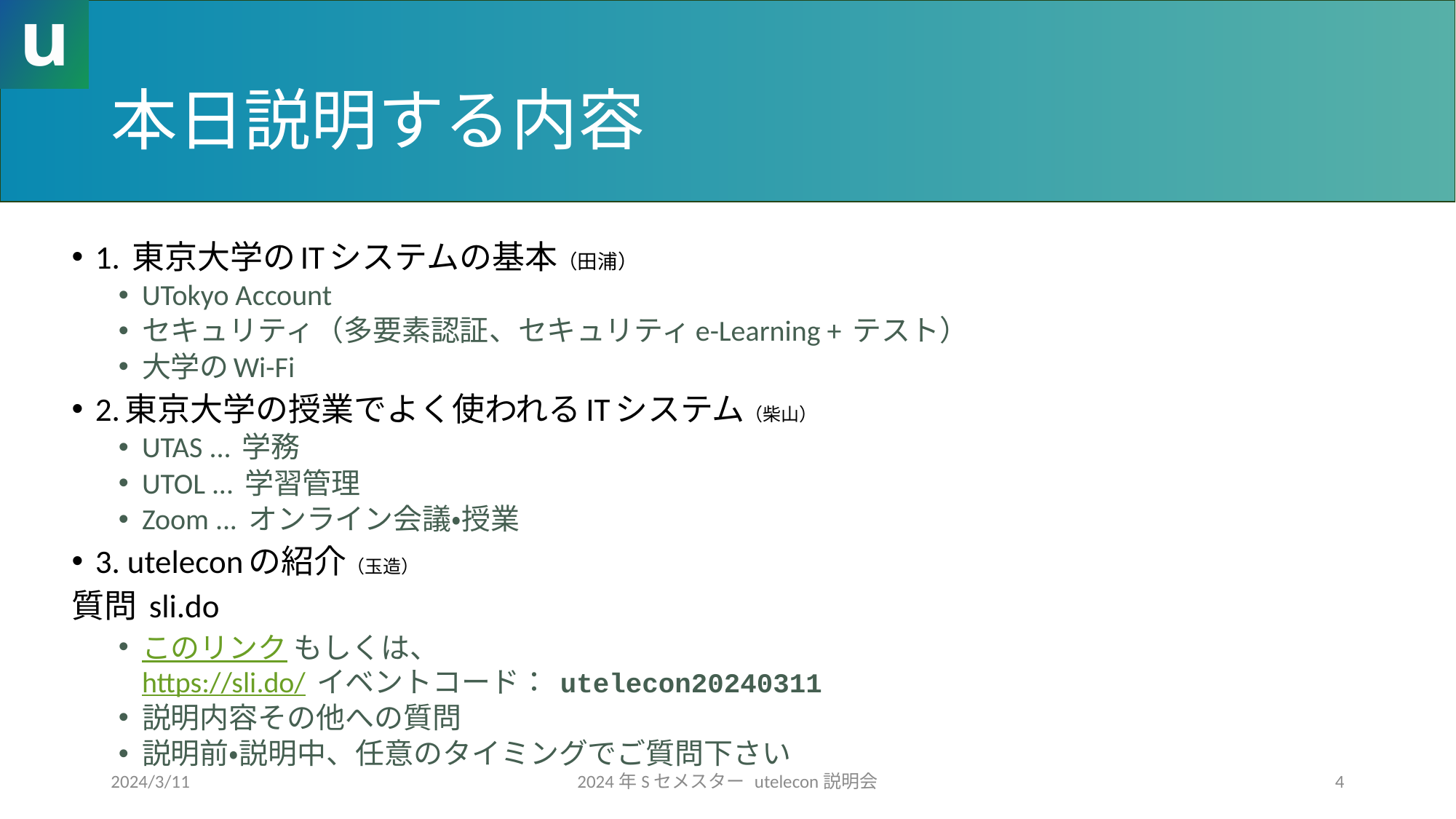

# 本日説明する内容
1. 東京大学のITシステムの基本（田浦）
UTokyo Account
セキュリティ（多要素認証、セキュリティe-Learning + テスト）
大学のWi-Fi
2.東京大学の授業でよく使われるITシステム（柴山）
UTAS ... 学務
UTOL ... 学習管理
Zoom ... オンライン会議・授業
3. uteleconの紹介（玉造）
質問 sli.do
このリンク もしくは、
https://sli.do/ イベントコード： utelecon20240311
説明内容その他への質問
説明前・説明中、任意のタイミングでご質問下さい

2024/3/11
2024年Sセメスター utelecon説明会
4